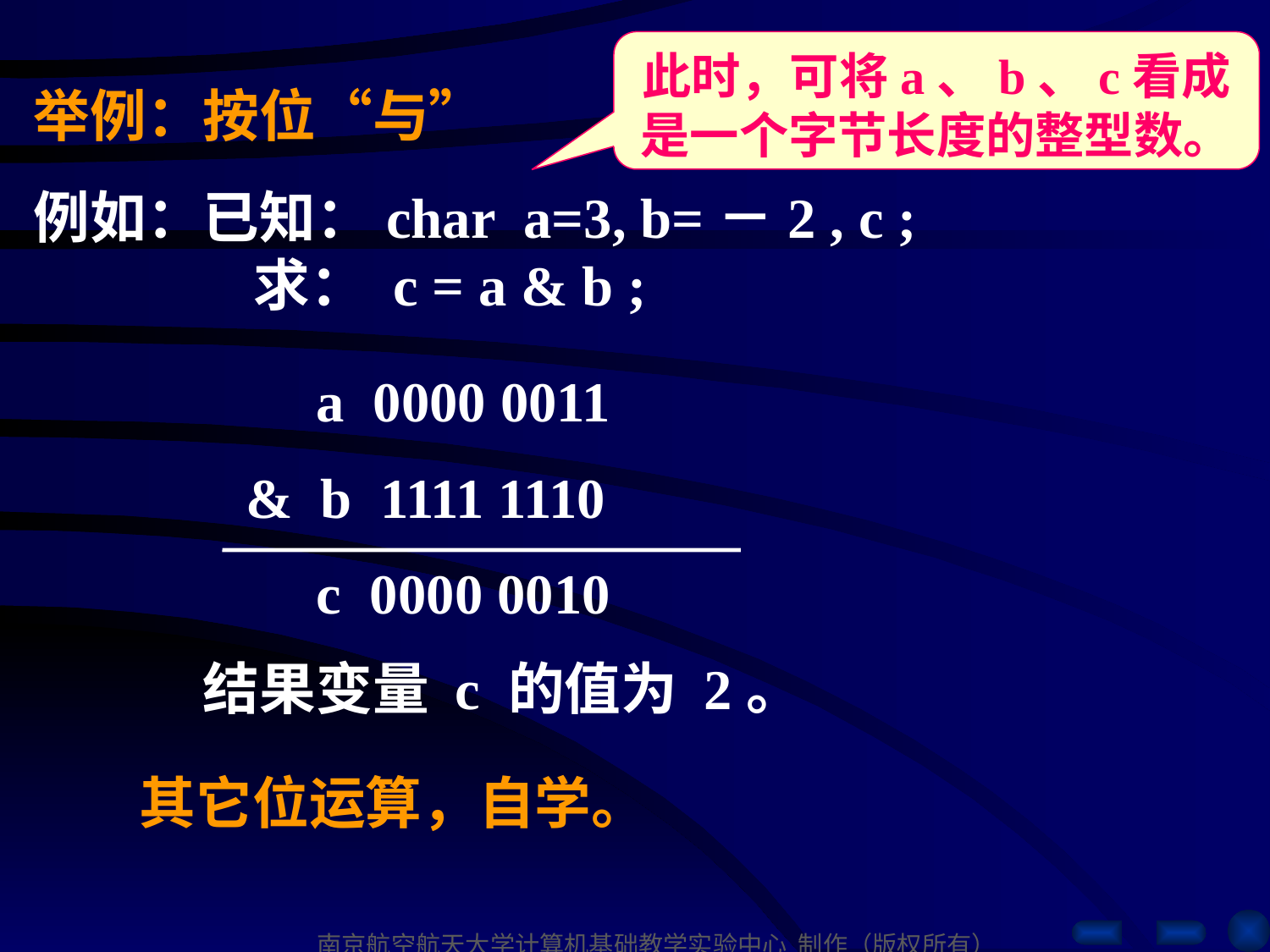

此时，可将a、b、c看成是一个字节长度的整型数。
举例：按位“与”
例如：已知：char  a=3, b=－2 , c ;
                求： c = a & b ;

        a  0000 0011
   &  b  1111 1110
        c  0000 0010
结果变量 c 的值为 2。

其它位运算，自学。